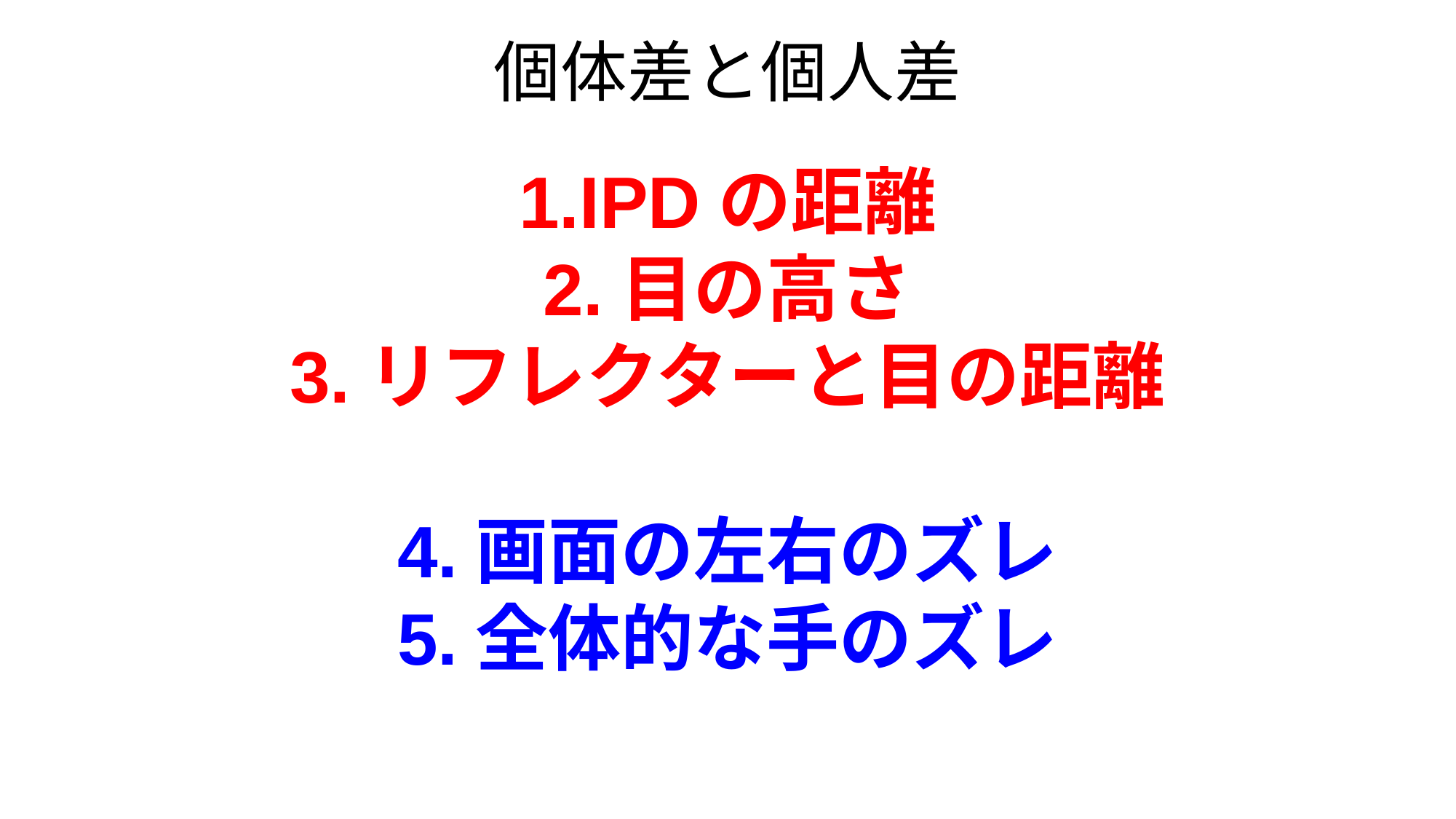

# 個体差と個人差
1.IPDの距離
2.目の高さ
3.リフレクターと目の距離

4.画面の左右のズレ
5.全体的な手のズレ